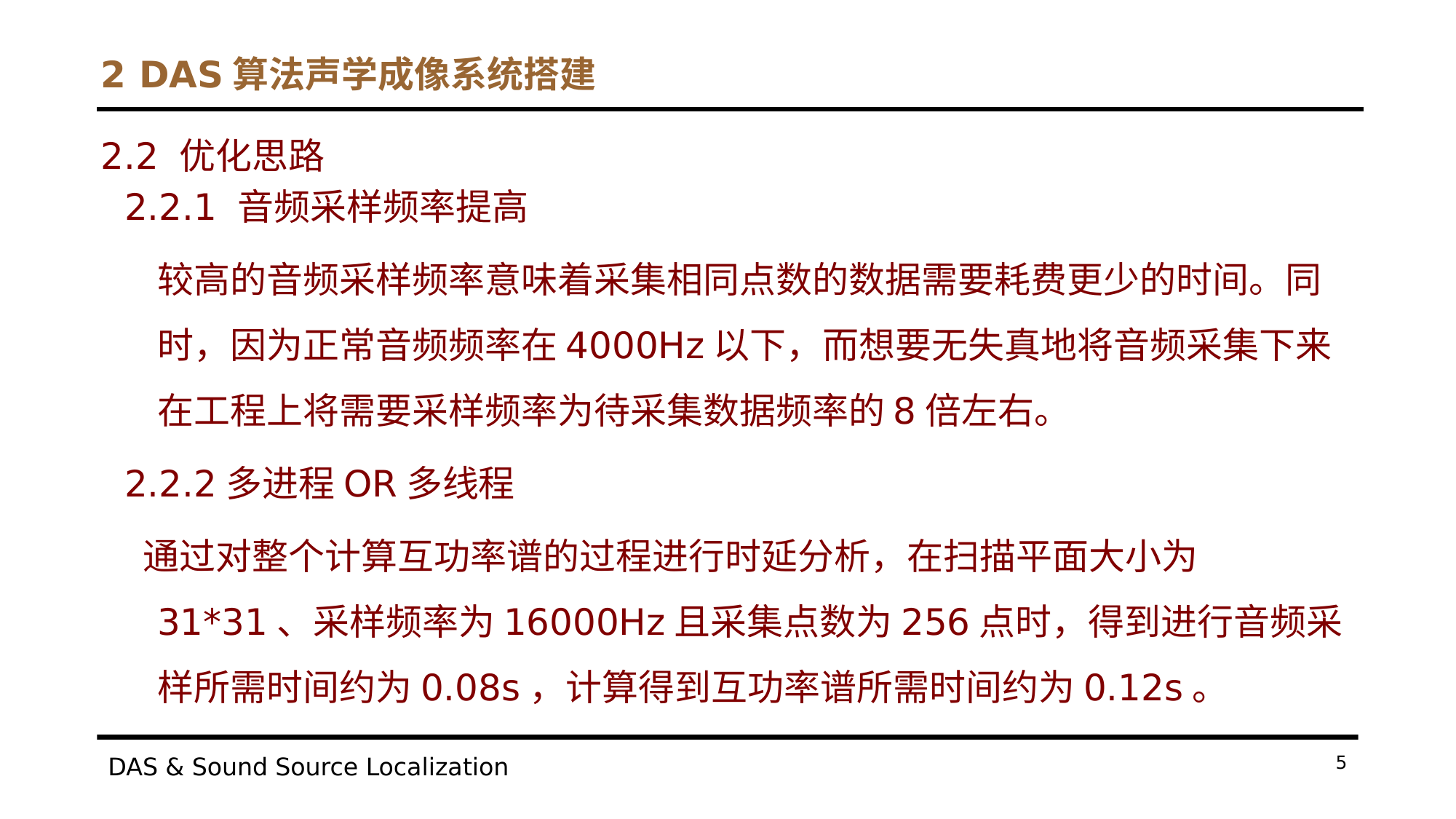

# 2 DAS算法声学成像系统搭建
2.2 优化思路
  2.2.1 音频采样频率提高
	较高的音频采样频率意味着采集相同点数的数据需要耗费更少的时间。同时，因为正常音频频率在4000Hz以下，而想要无失真地将音频采集下来在工程上将需要采样频率为待采集数据频率的8倍左右。
  2.2.2多进程OR多线程
    通过对整个计算互功率谱的过程进行时延分析，在扫描平面大小为31*31、采样频率为16000Hz且采集点数为256点时，得到进行音频采样所需时间约为0.08s，计算得到互功率谱所需时间约为0.12s。

5
DAS & Sound Source Localization